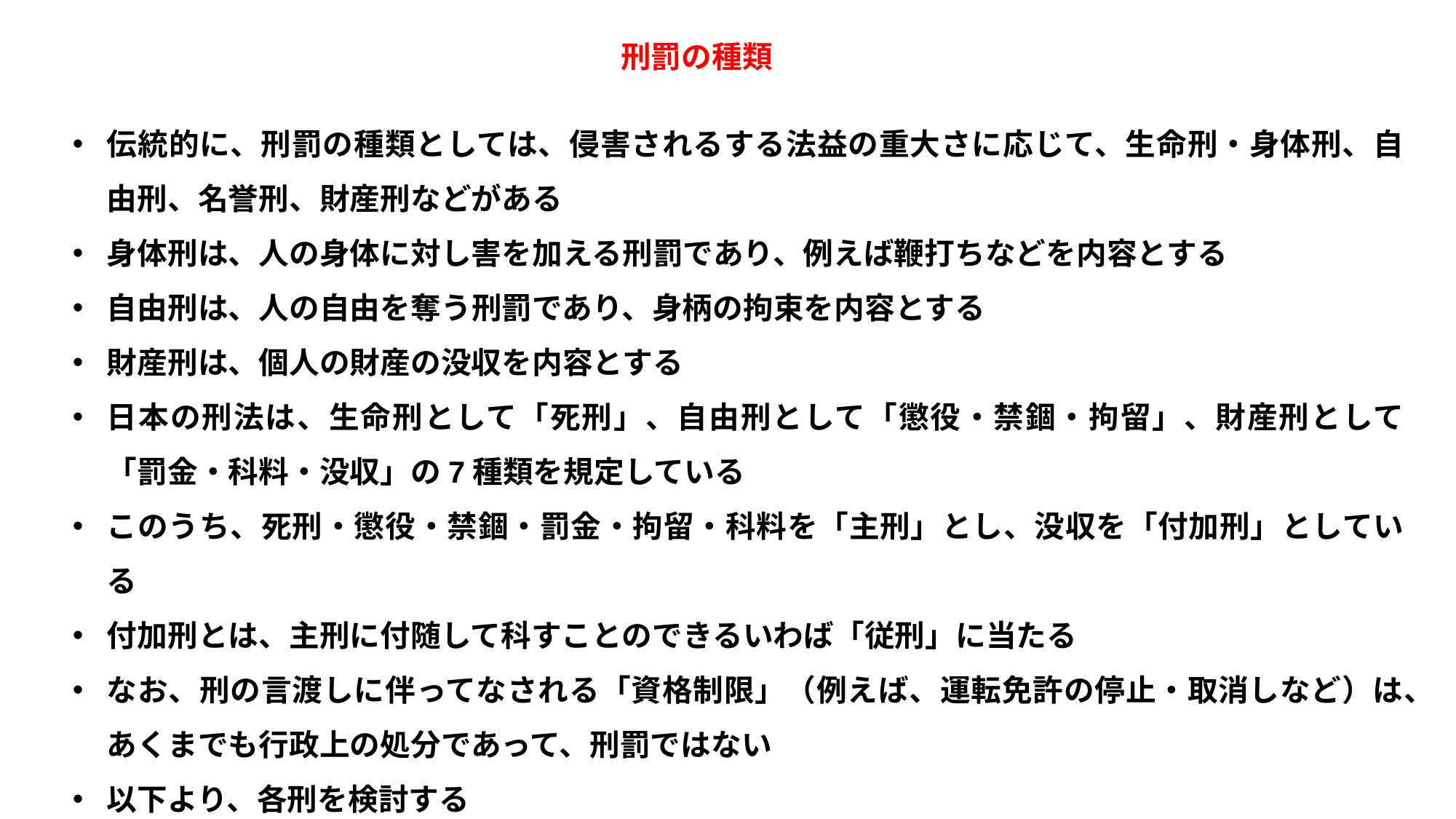

刑罰の種類
伝統的に、刑罰の種類としては、侵害されるする法益の重大さに応じて、生命刑・身体刑、自由刑、名誉刑、財産刑などがある
身体刑は、人の身体に対し害を加える刑罰であり、例えば鞭打ちなどを内容とする
自由刑は、人の自由を奪う刑罰であり、身柄の拘束を内容とする
財産刑は、個人の財産の没収を内容とする
日本の刑法は、生命刑として「死刑」、自由刑として「懲役・禁錮・拘留」、財産刑として「罰金・科料・没収」の7種類を規定している
このうち、死刑・懲役・禁錮・罰金・拘留・科料を「主刑」とし、没収を「付加刑」としている
付加刑とは、主刑に付随して科すことのできるいわば「従刑」に当たる
なお、刑の言渡しに伴ってなされる「資格制限」（例えば、運転免許の停止・取消しなど）は、あくまでも行政上の処分であって、刑罰ではない
以下より、各刑を検討する